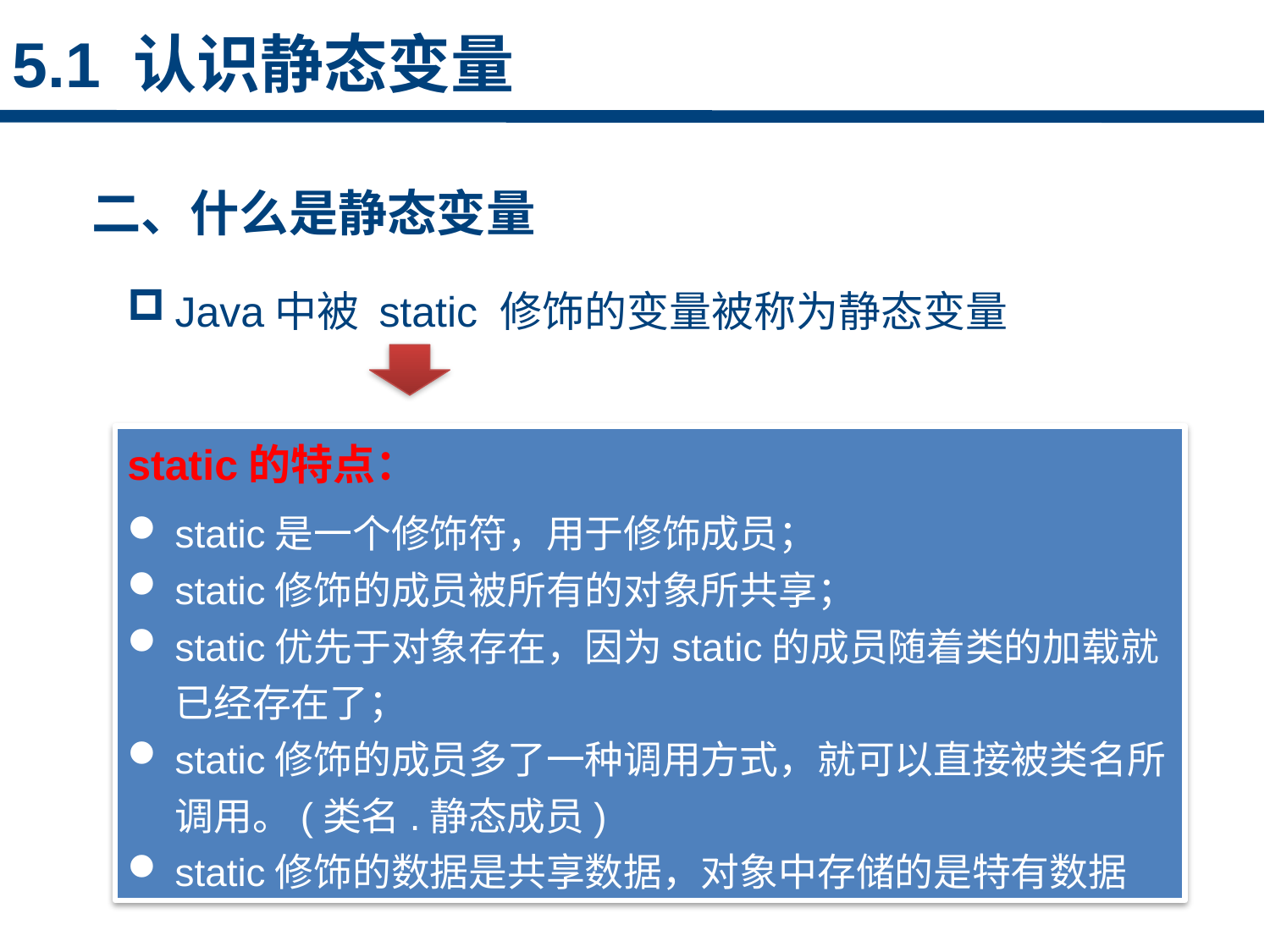

5.1 认识静态变量
二、什么是静态变量
Java中被 static 修饰的变量被称为静态变量
点击添加文本

static的特点：
static是一个修饰符，用于修饰成员；
static修饰的成员被所有的对象所共享；
static优先于对象存在，因为static的成员随着类的加载就已经存在了；
static修饰的成员多了一种调用方式，就可以直接被类名所调用。(类名.静态成员)
static修饰的数据是共享数据，对象中存储的是特有数据
点击添加文本
点击添加文本
点击添加文本